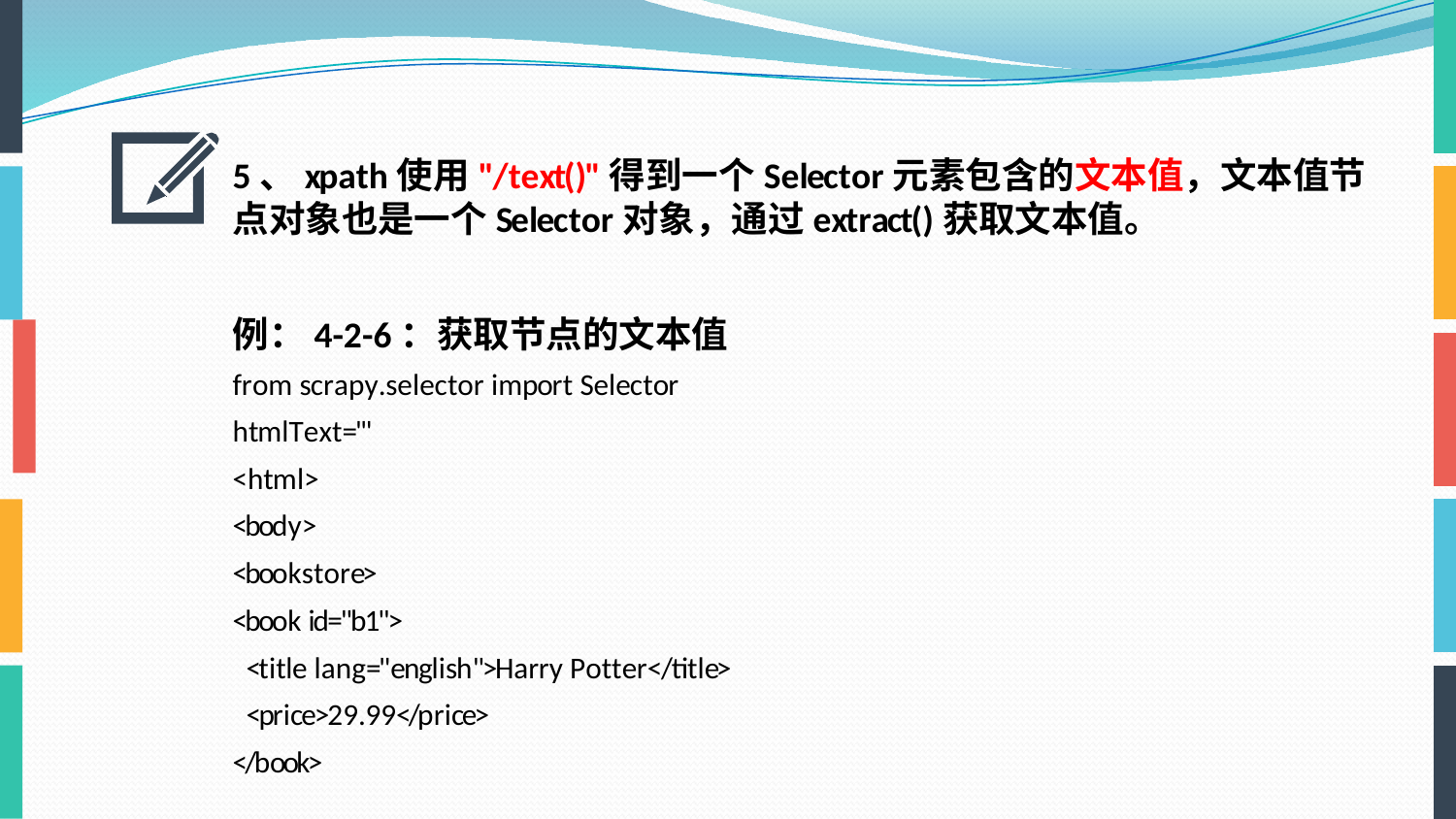

5、xpath使用"/text()"得到一个Selector元素包含的文本值，文本值节点对象也是一个Selector对象，通过extract()获取文本值。

例：4-2-6：获取节点的文本值
from scrapy.selector import Selector
htmlText='''
<html>
<body>
<bookstore>
<book id="b1">
<title lang="english">Harry Potter</title>
<price>29.99</price>
</book>